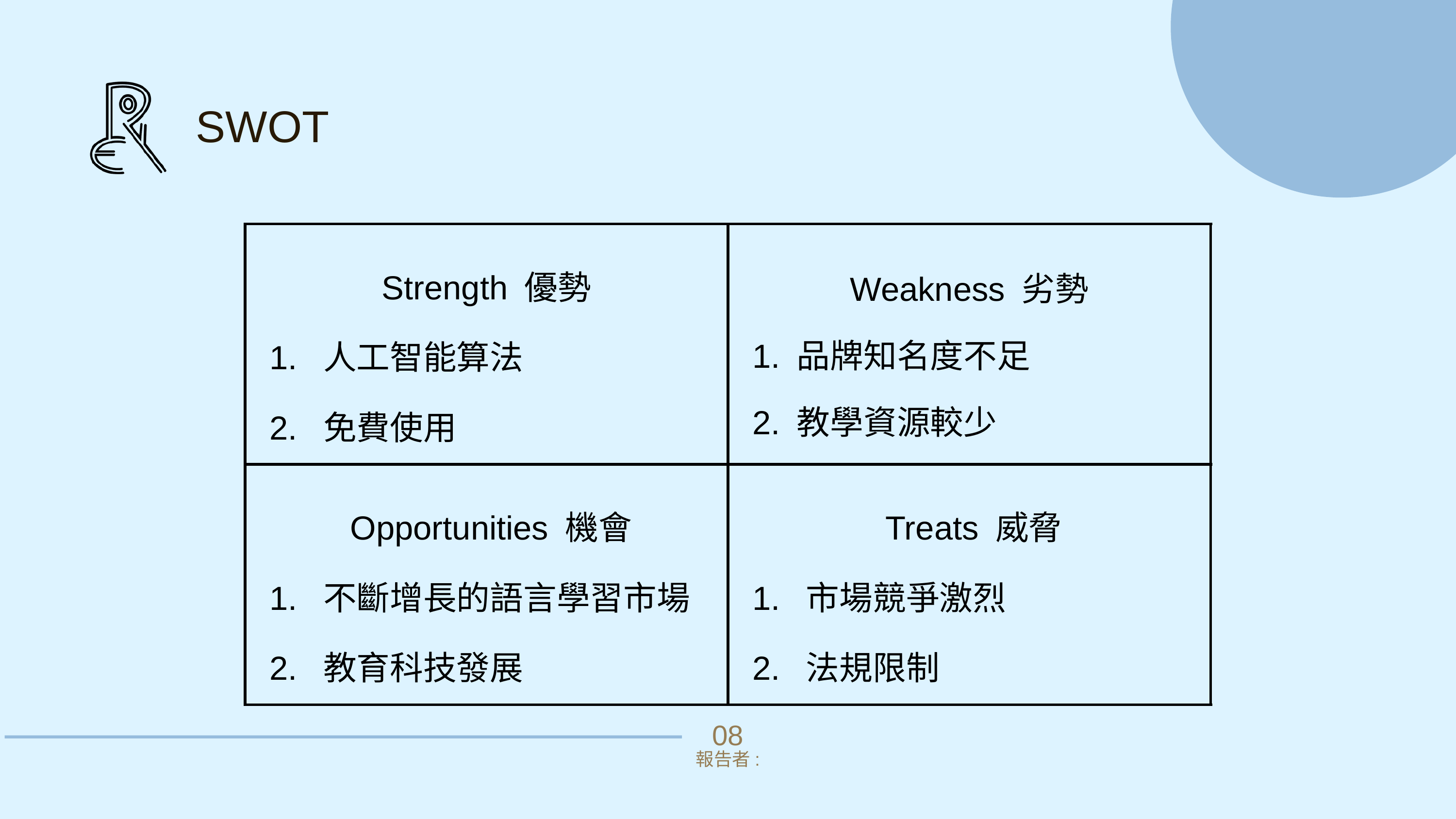

SWOT
| Strength 優勢 1. 人工智能算法 2. 免費使用 | Weakness 劣勢 1. 品牌知名度不足 2. 教學資源較少 |
| --- | --- |
| Opportunities 機會 1. 不斷增長的語言學習市場 2. 教育科技發展 | Treats 威脅 1. 市場競爭激烈 2. 法規限制 |
08
報告者: